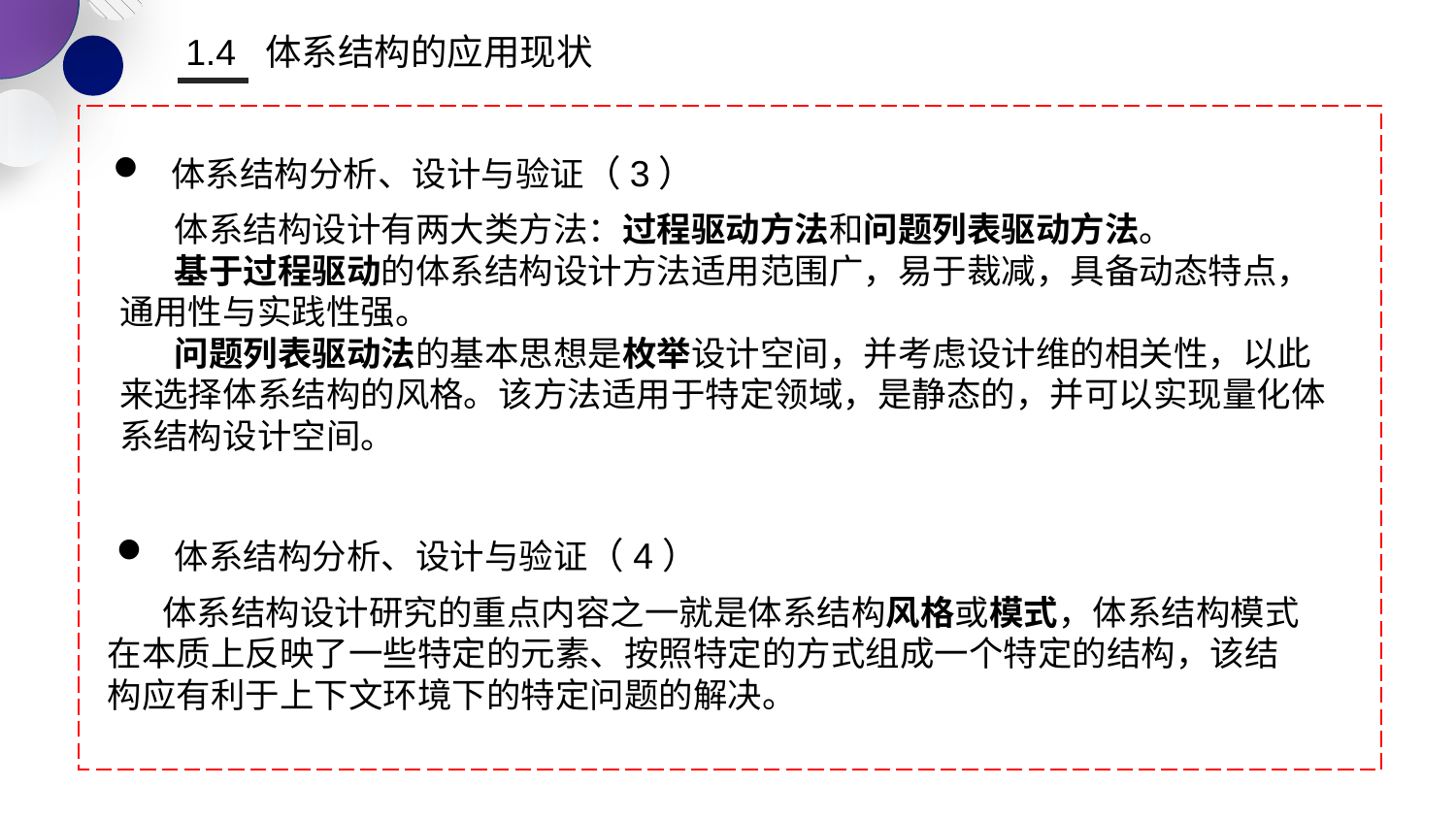

1.4  体系结构的应用现状

  体系结构分析、设计与验证（3）
      体系结构设计有两大类方法：过程驱动方法和问题列表驱动方法。
      基于过程驱动的体系结构设计方法适用范围广，易于裁减，具备动态特点，通用性与实践性强。
      问题列表驱动法的基本思想是枚举设计空间，并考虑设计维的相关性，以此来选择体系结构的风格。该方法适用于特定领域，是静态的，并可以实现量化体系结构设计空间。
  体系结构分析、设计与验证（4）
      体系结构设计研究的重点内容之一就是体系结构风格或模式，体系结构模式在本质上反映了一些特定的元素、按照特定的方式组成一个特定的结构，该结构应有利于上下文环境下的特定问题的解决。